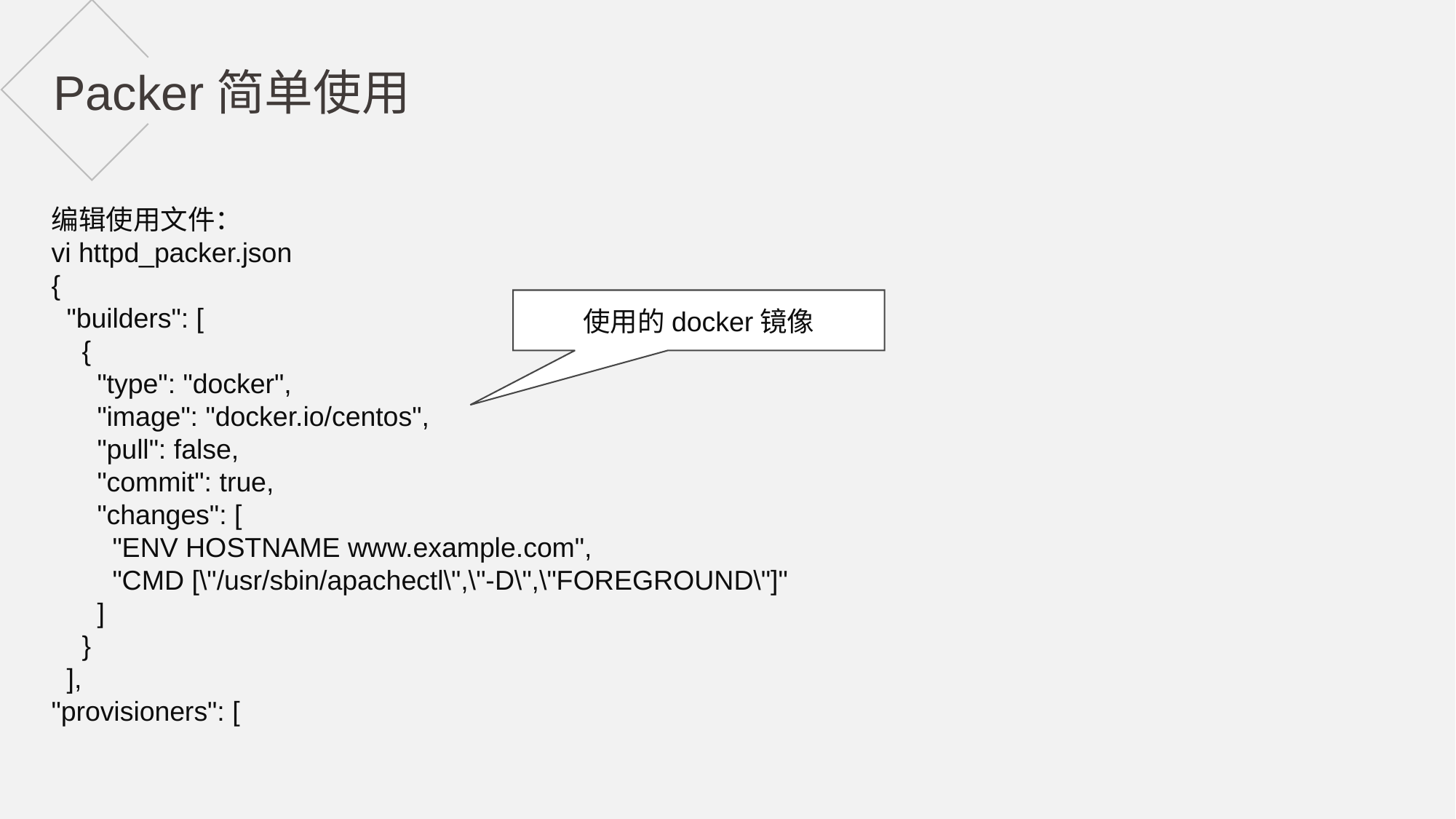

Packer简单使用
编辑使用文件：
vi httpd_packer.json
{
  "builders": [
    {
      "type": "docker",
      "image": "docker.io/centos",
      "pull": false,
      "commit": true,
      "changes": [
        "ENV HOSTNAME www.example.com",
        "CMD [\"/usr/sbin/apachectl\",\"-D\",\"FOREGROUND\"]"
      ]
    }
  ],
"provisioners": [
使用的docker镜像